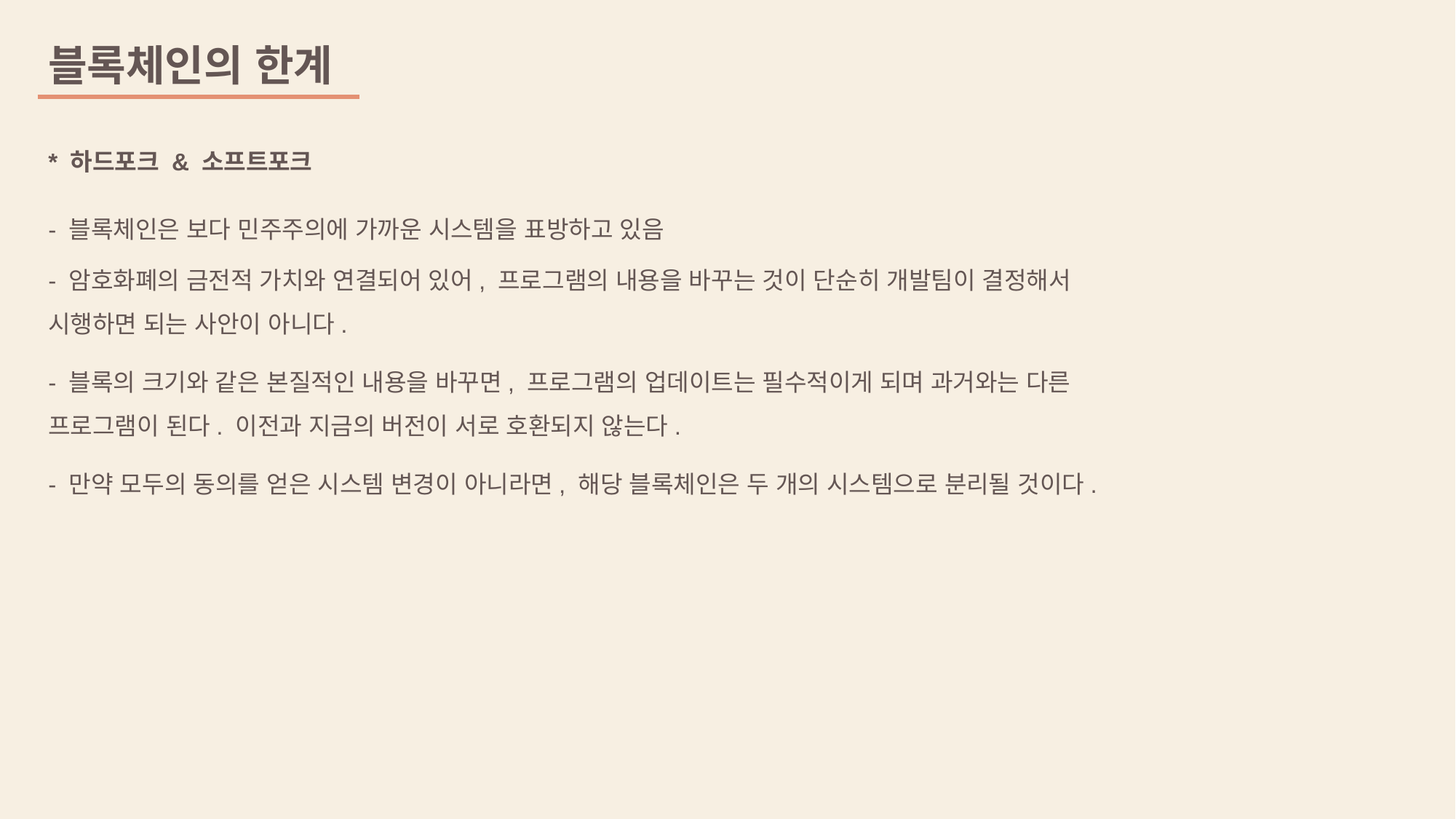

블록체인의 한계
* 하드포크 & 소프트포크
- 블록체인은 보다 민주주의에 가까운 시스템을 표방하고 있음
- 암호화폐의 금전적 가치와 연결되어 있어, 프로그램의 내용을 바꾸는 것이 단순히 개발팀이 결정해서 시행하면 되는 사안이 아니다.
- 블록의 크기와 같은 본질적인 내용을 바꾸면, 프로그램의 업데이트는 필수적이게 되며 과거와는 다른 프로그램이 된다. 이전과 지금의 버전이 서로 호환되지 않는다.
- 만약 모두의 동의를 얻은 시스템 변경이 아니라면, 해당 블록체인은 두 개의 시스템으로 분리될 것이다.